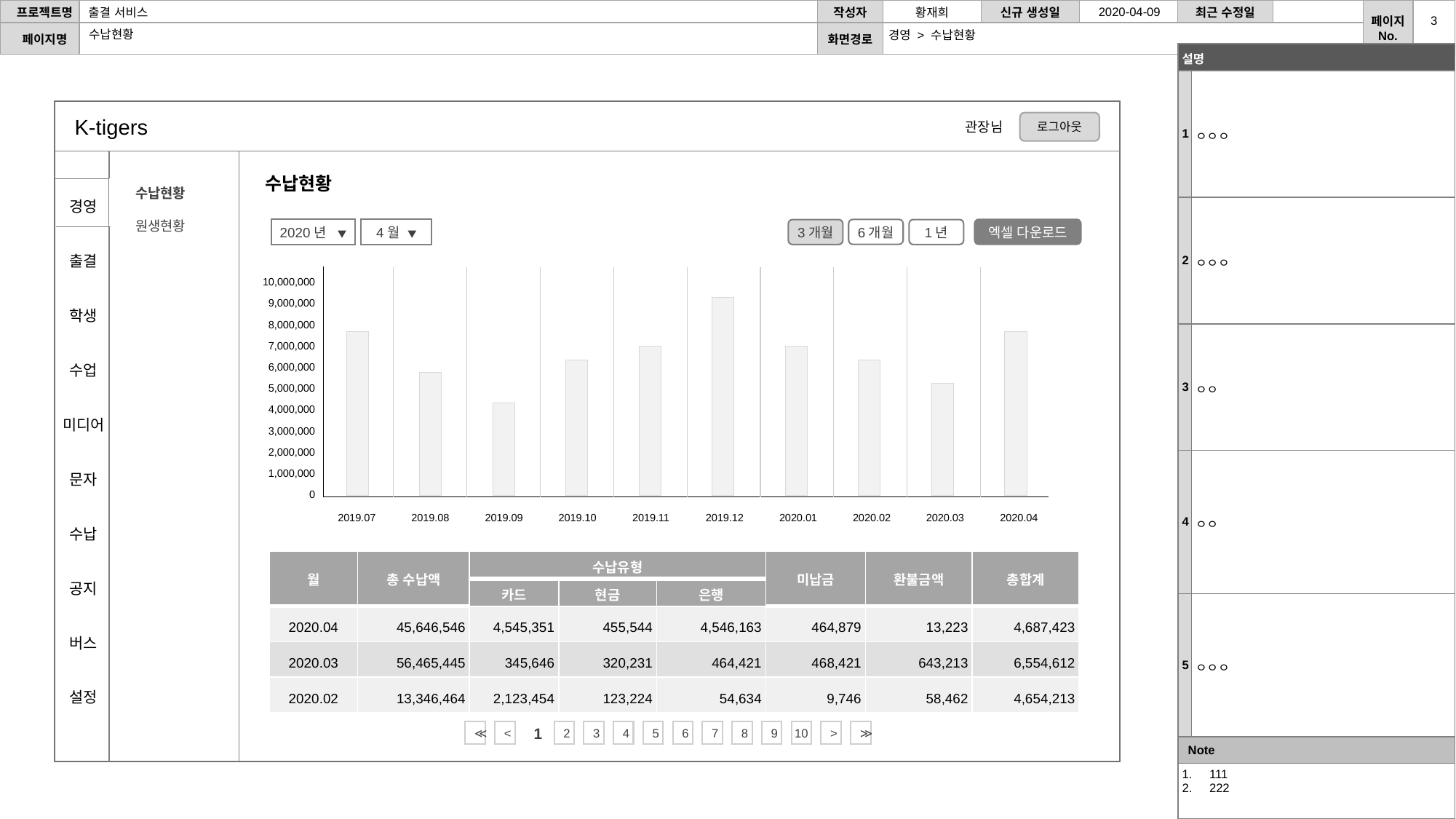

2020-04-09
3
수납현황
경영 > 수납현황
| 설명 |  |
| --- | --- |
| 1 | ㅇㅇㅇ |
| 2 | ㅇㅇㅇ |
| 3 | ㅇㅇ |
| 4 | ㅇㅇ |
| 5 | ㅇㅇㅇ |
| Note |  |
| 111 222 |  |

K-tigers
로그아웃
관장님
수납현황
수납현황

원생현황

경영

출결

학생

수업

미디어

문자

수납

공지

버스

설정

2020년   ▼
4월  ▼
6개월
엑셀 다운로드
3개월
1년
10,000,000
9,000,000
8,000,000
7,000,000
6,000,000
5,000,000
4,000,000
3,000,000
2,000,000
1,000,000
0

2019.07
2019.08
2019.09
2019.10
2019.11
2019.12
2020.01
2020.02
2020.03
2020.04
| 월 | 총 수납액 | 수납유형 |  |  | 미납금 | 환불금액 | 총합계 |
| --- | --- | --- | --- | --- | --- | --- | --- |
|  |  | 카드 | 현금 | 은행 |  |  |  |
| 2020.04 | 45,646,546 | 4,545,351 | 455,544 | 4,546,163 | 464,879 | 13,223 | 4,687,423 |
| 2020.03 | 56,465,445 | 345,646 | 320,231 | 464,421 | 468,421 | 643,213 | 6,554,612 |
| 2020.02 | 13,346,464 | 2,123,454 | 123,224 | 54,634 | 9,746 | 58,462 | 4,654,213 |
≪
<
1
2
3
4
5
6
7
8
9
10
>
≫